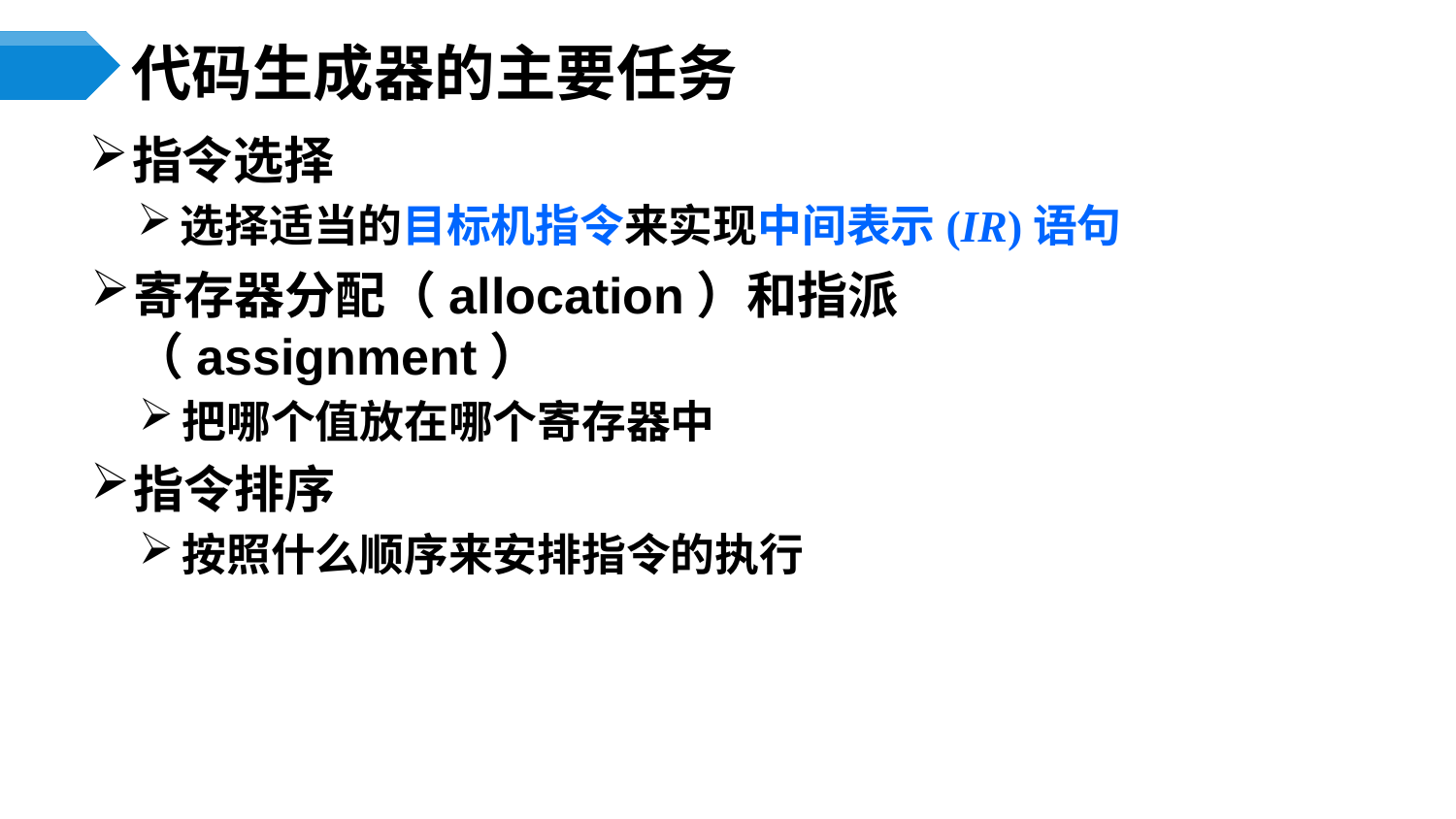

# 代码生成器的主要任务
指令选择
选择适当的目标机指令来实现中间表示(IR)语句
寄存器分配（allocation）和指派（assignment）
把哪个值放在哪个寄存器中
指令排序
按照什么顺序来安排指令的执行